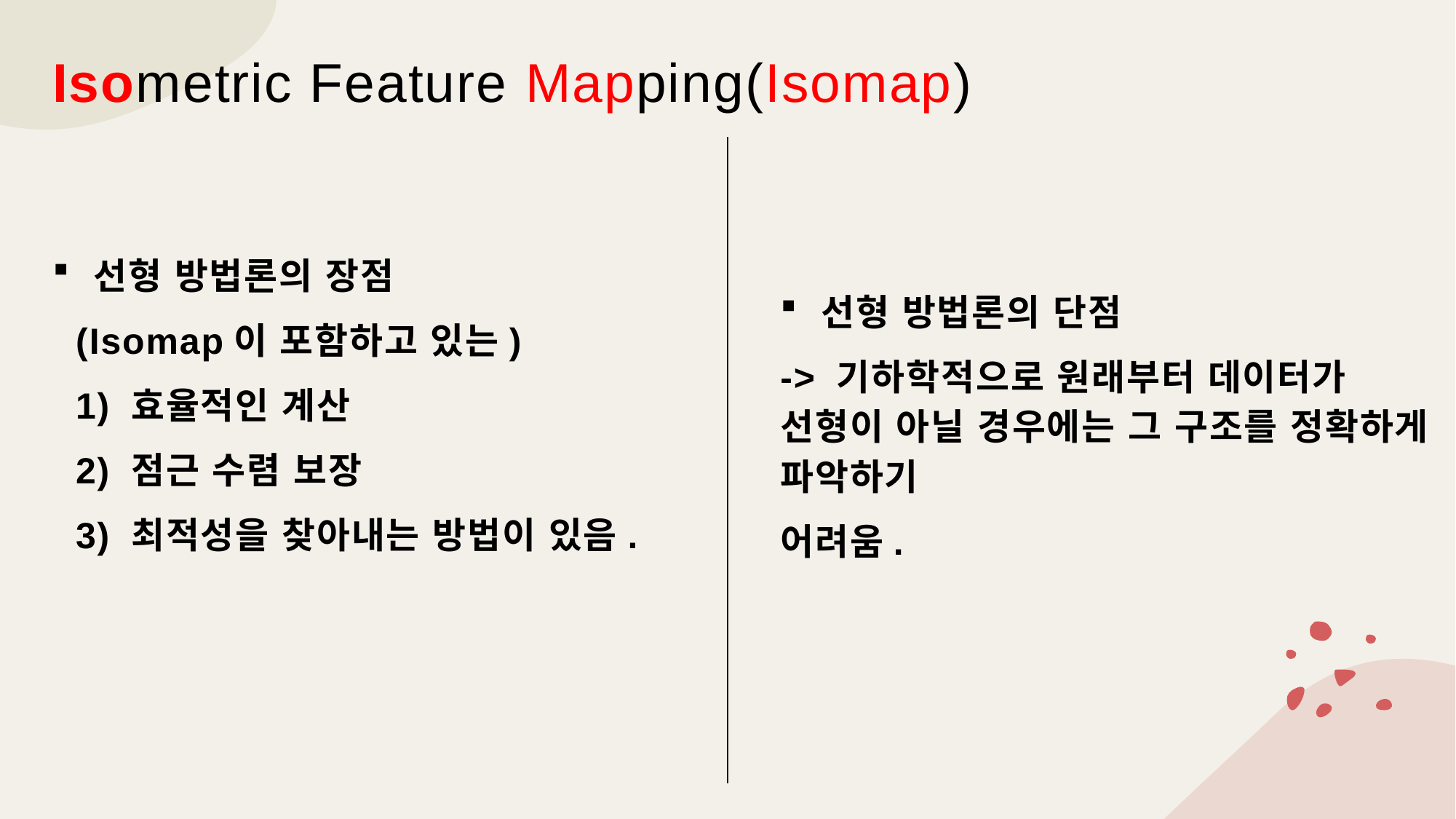

# Isometric Feature Mapping(Isomap)
선형 방법론의 장점
  (Isomap이 포함하고 있는)
  1) 효율적인 계산
  2) 점근 수렴 보장
  3) 최적성을 찾아내는 방법이 있음.

선형 방법론의 단점
-> 기하학적으로 원래부터 데이터가 선형이 아닐 경우에는 그 구조를 정확하게 파악하기
어려움.